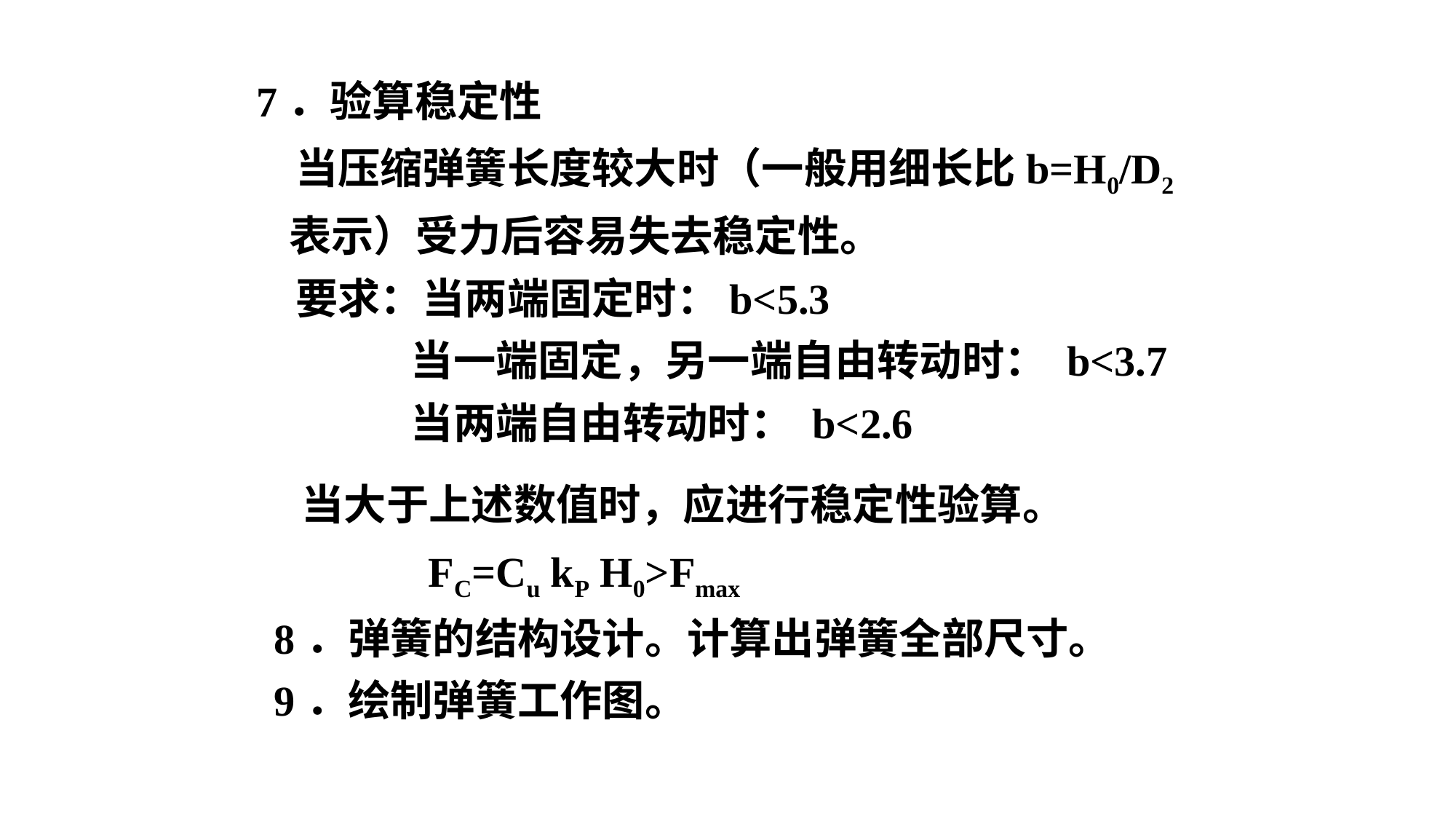

7．验算稳定性
   当压缩弹簧长度较大时（一般用细长比b=H0/D2
    表示）受力后容易失去稳定性。
   要求：当两端固定时：b<5.3
               当一端固定，另一端自由转动时： b<3.7
               当两端自由转动时： b<2.6

当大于上述数值时，应进行稳定性验算。
            FC=Cu kP H0>Fmax
8．弹簧的结构设计。计算出弹簧全部尺寸。
9．绘制弹簧工作图。